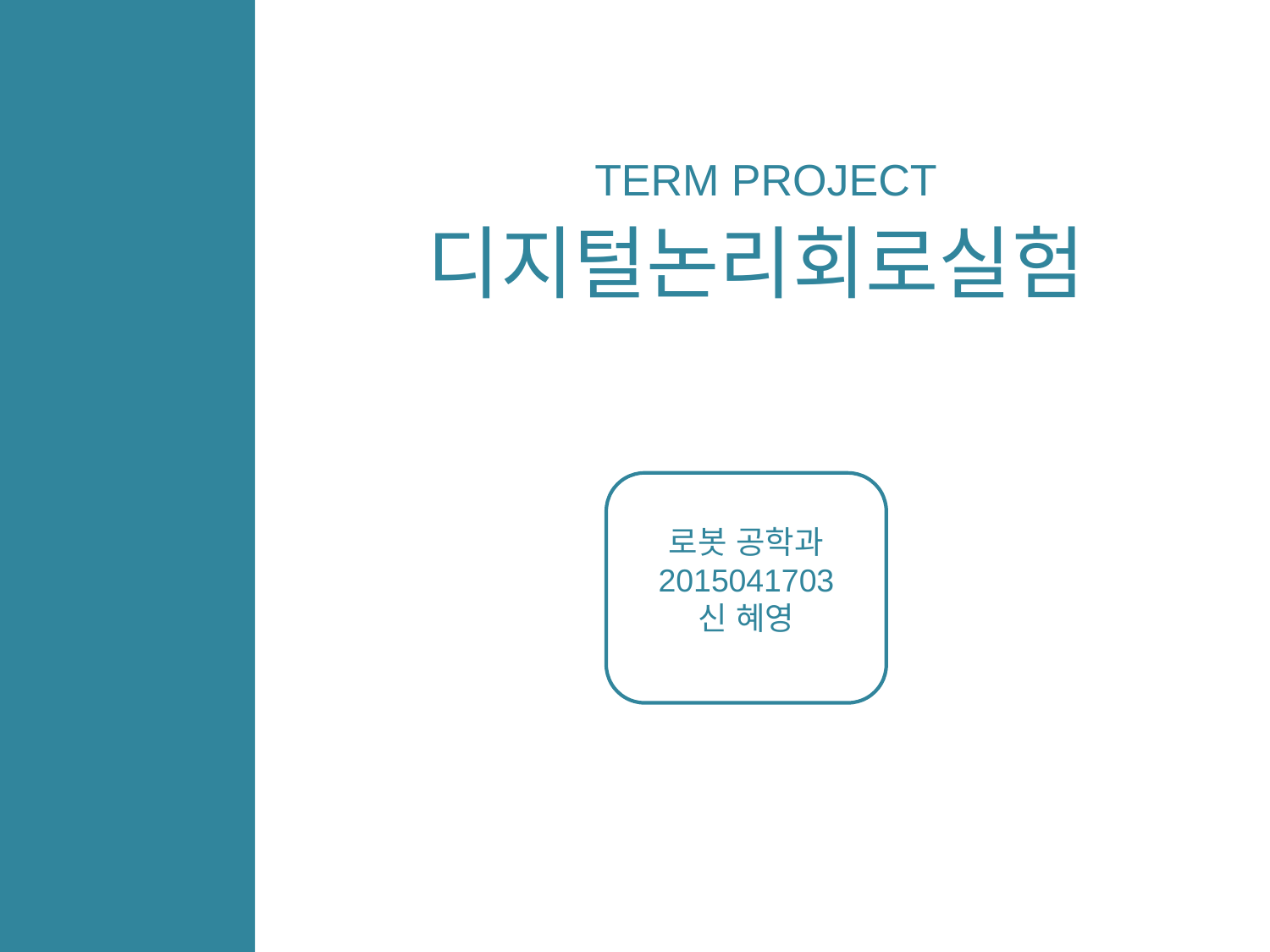

TERM PROJECT
디지털논리회로실험

로봇 공학과
2015041703
신 혜영